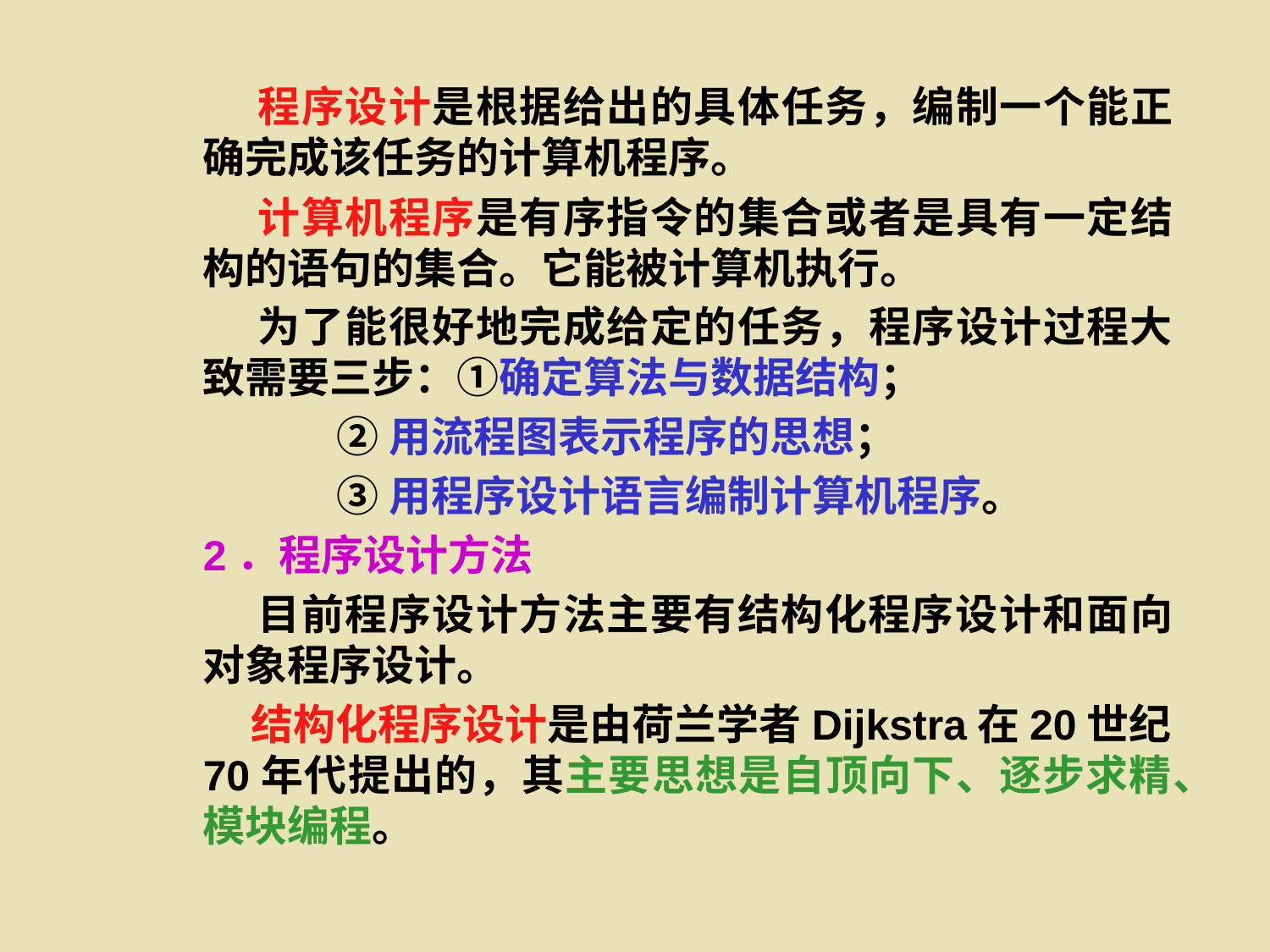

程序设计是根据给出的具体任务，编制一个能正确完成该任务的计算机程序。
    计算机程序是有序指令的集合或者是具有一定结构的语句的集合。它能被计算机执行。
    为了能很好地完成给定的任务，程序设计过程大致需要三步：①确定算法与数据结构；
              ②用流程图表示程序的思想；
              ③用程序设计语言编制计算机程序。
2．程序设计方法
    目前程序设计方法主要有结构化程序设计和面向对象程序设计。
    结构化程序设计是由荷兰学者Dijkstra在20世纪70年代提出的，其主要思想是自顶向下、逐步求精、模块编程。